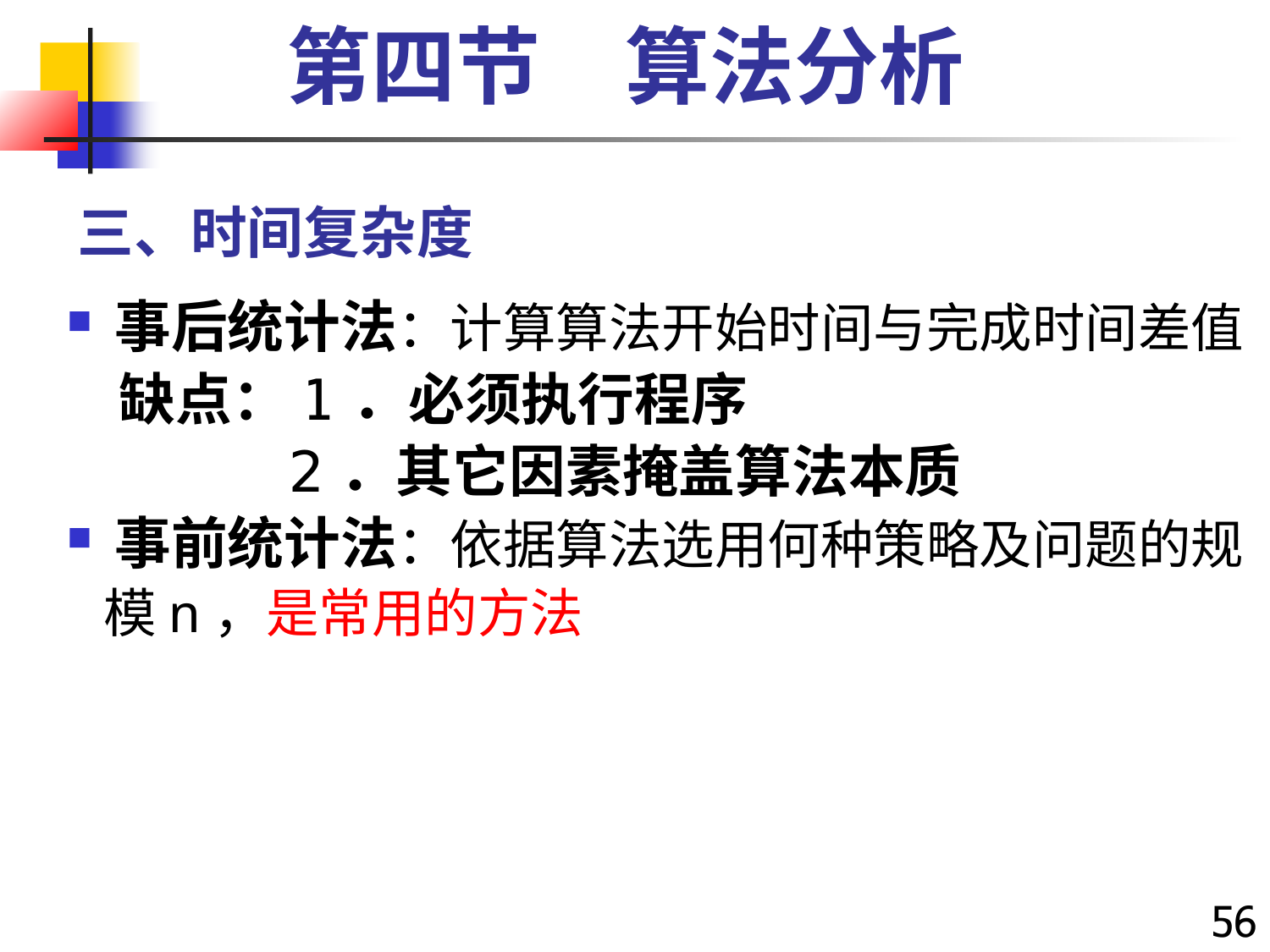

第四节　算法分析
三、时间复杂度
事后统计法：计算算法开始时间与完成时间差值
   缺点：1．必须执行程序
                 2．其它因素掩盖算法本质
事前统计法：依据算法选用何种策略及问题的规
  模n，是常用的方法
56